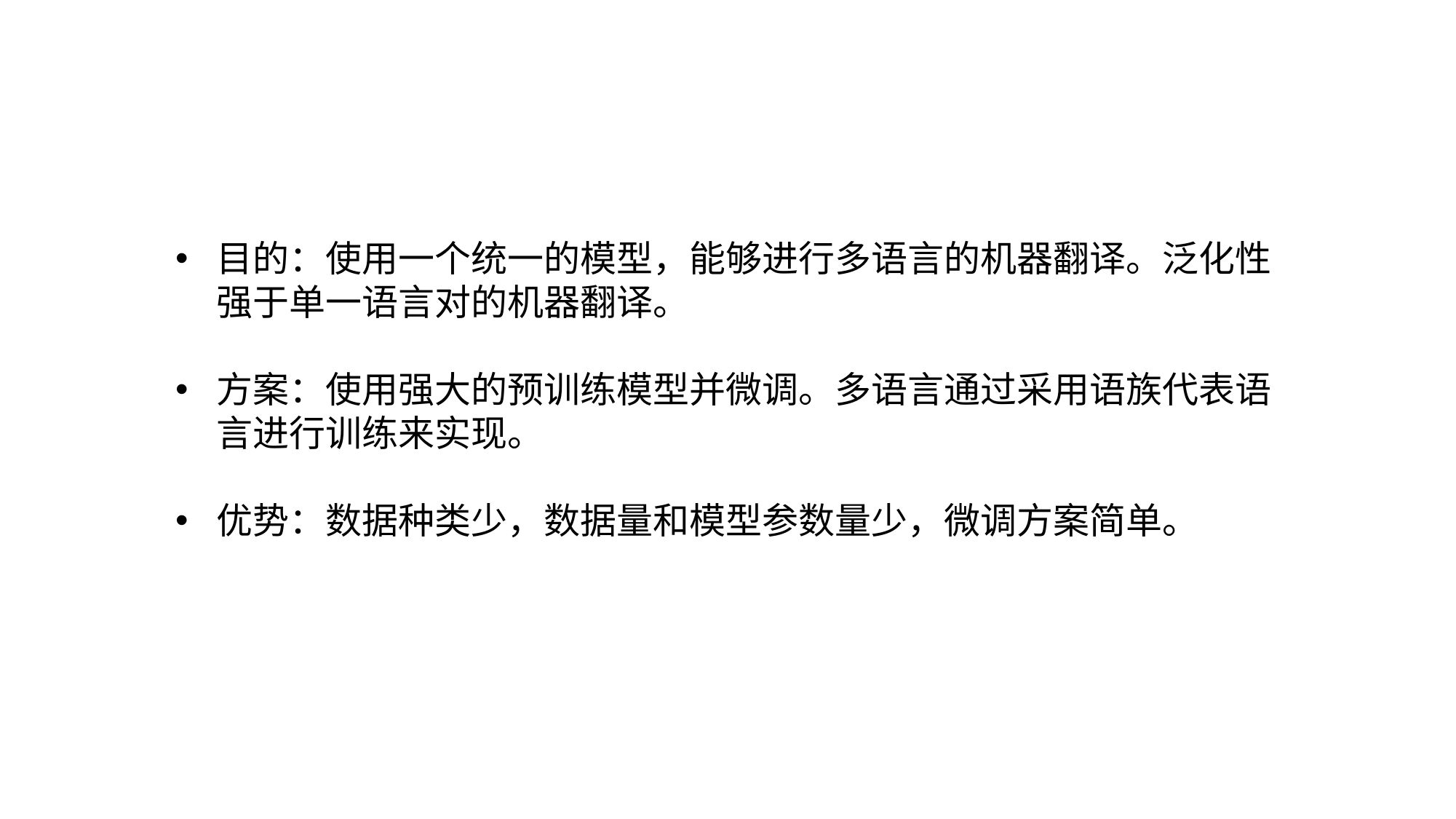

目的：使用一个统一的模型，能够进行多语言的机器翻译。泛化性强于单一语言对的机器翻译。

方案：使用强大的预训练模型并微调。多语言通过采用语族代表语言进行训练来实现。

优势：数据种类少，数据量和模型参数量少，微调方案简单。